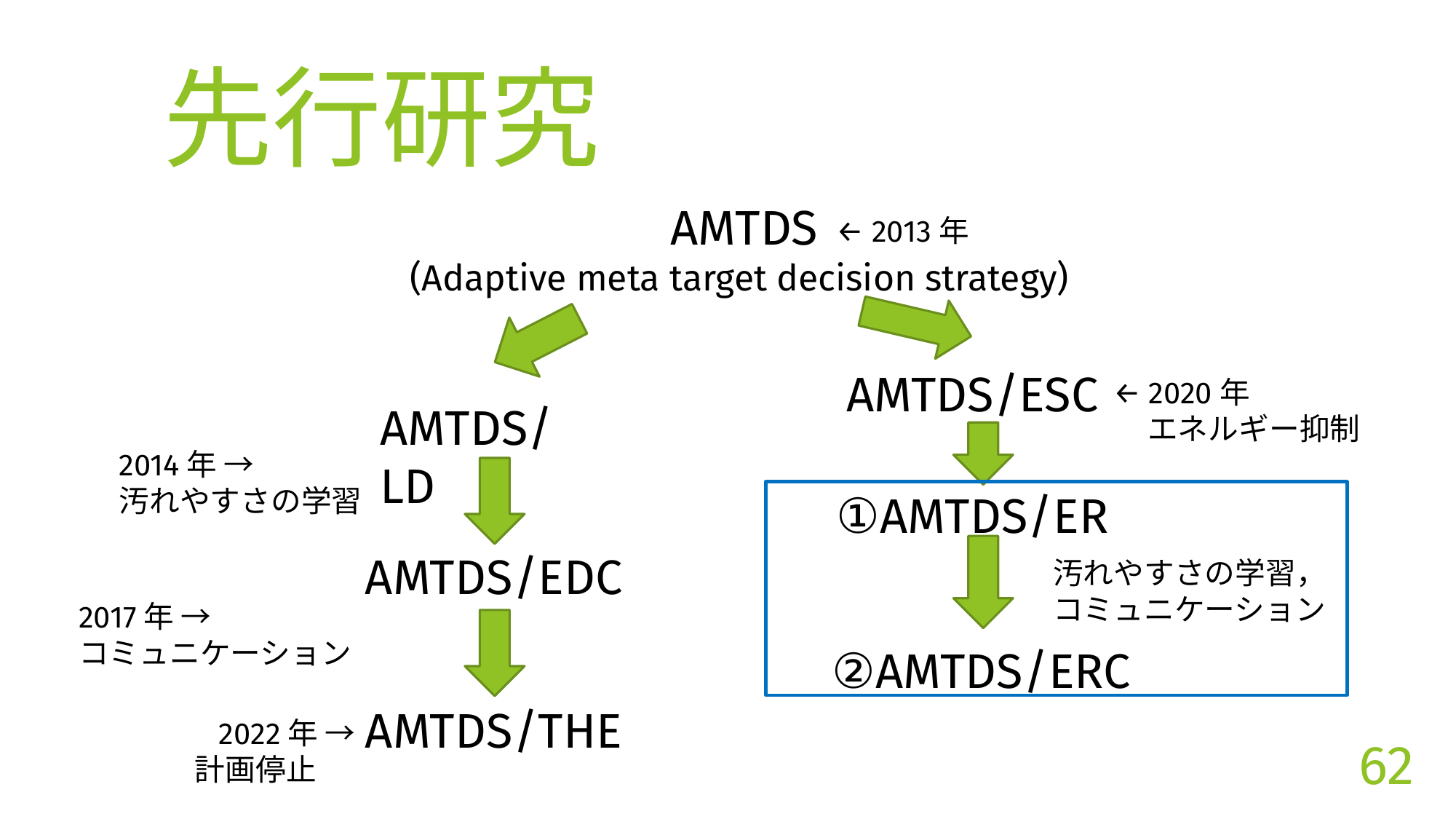

先行研究
AMTDS
(Adaptive meta target decision strategy)
← 2013年

AMTDS/ESC
← 2020年
    エネルギー抑制
AMTDS/LD
		2014年 →
汚れやすさの学習

①AMTDS/ER

AMTDS/EDC
汚れやすさの学習，
コミュニケーション

		   2017年 →
コミュニケーション

②AMTDS/ERC
AMTDS/THE
   2022年 →
計画停止
62